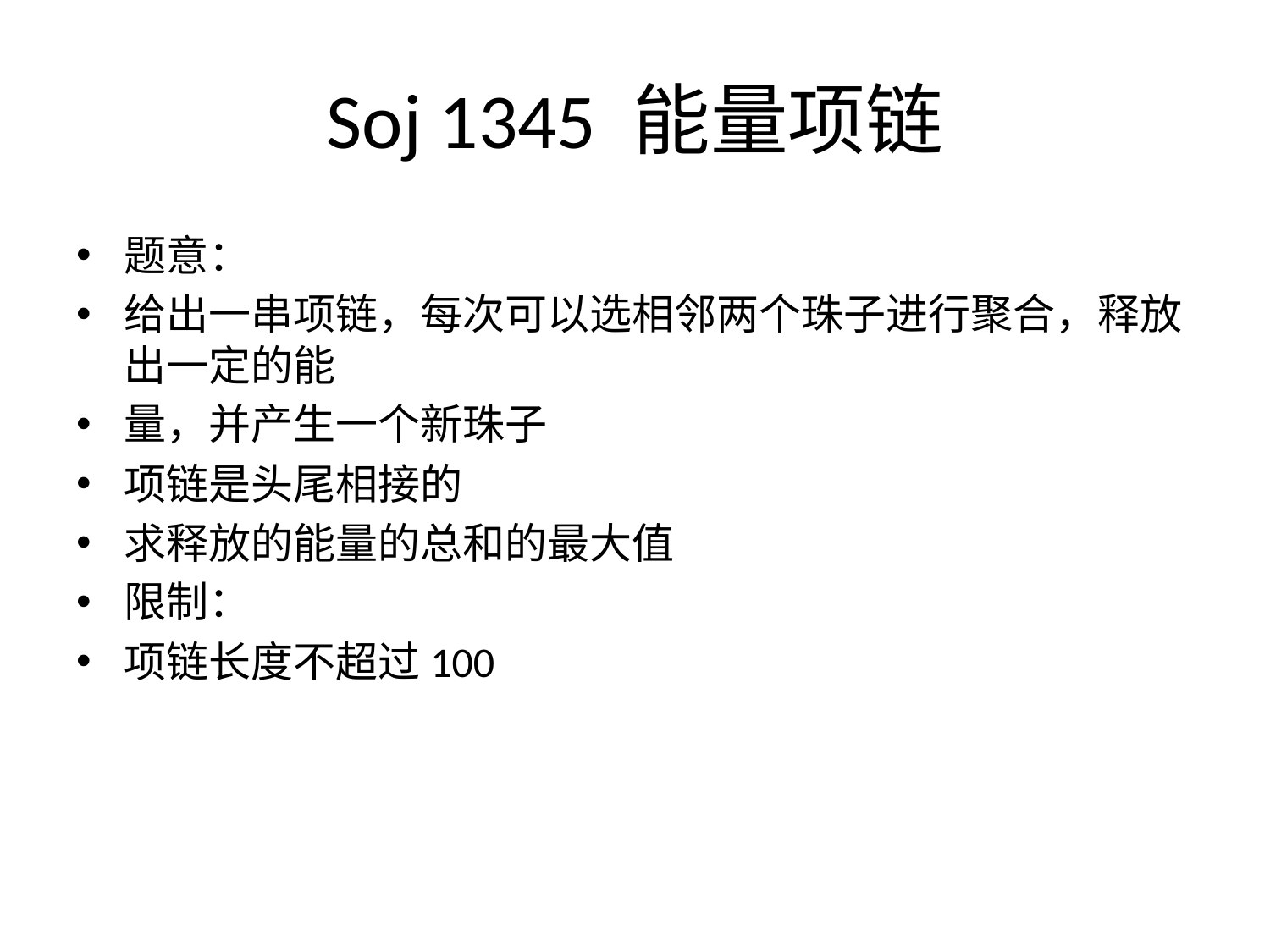

# Soj 1345 能量项链
题意：
给出一串项链，每次可以选相邻两个珠子进行聚合，释放出一定的能
量，并产生一个新珠子
项链是头尾相接的
求释放的能量的总和的最大值
限制：
项链长度不超过100